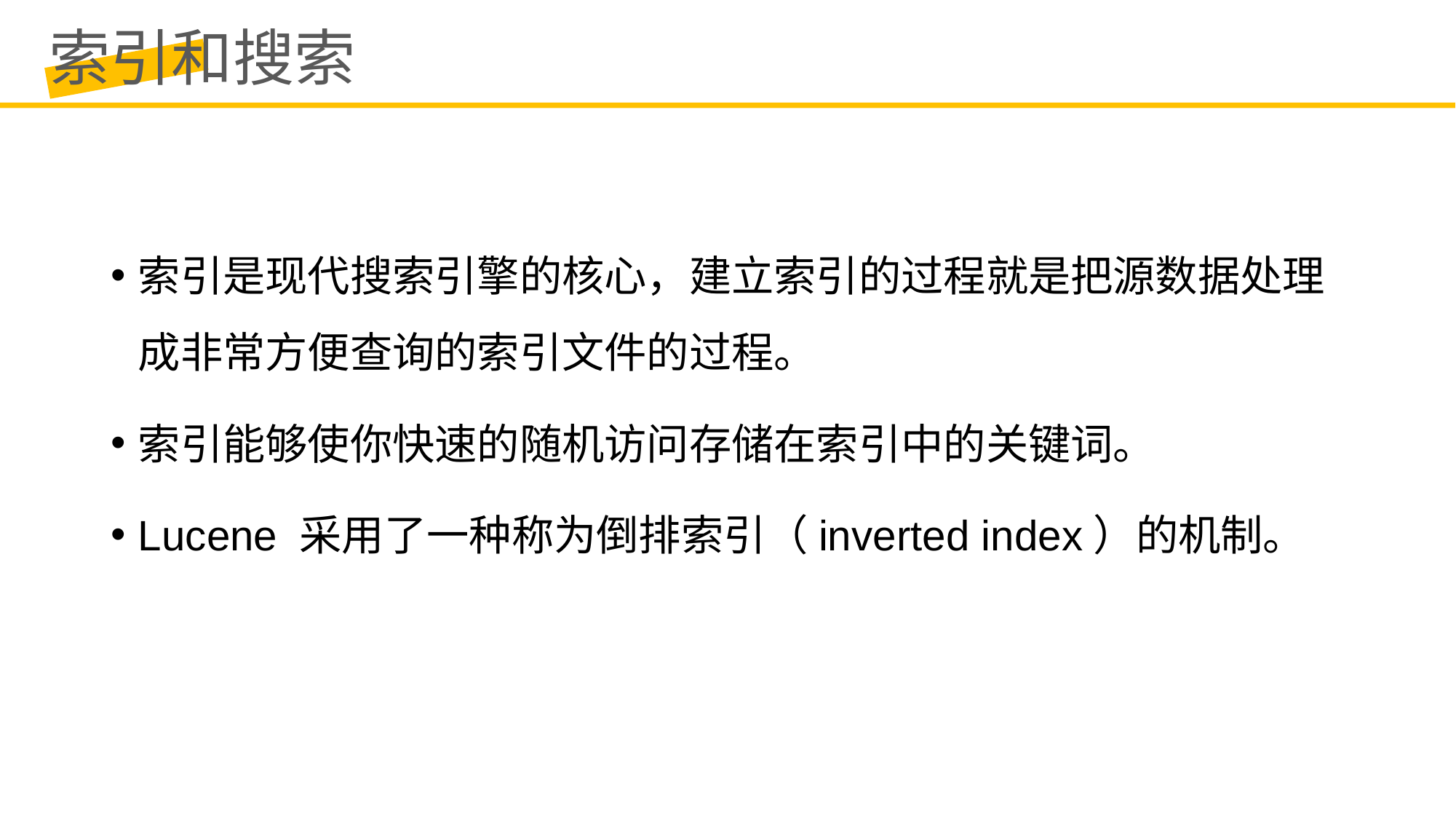

索引和搜索

索引是现代搜索引擎的核心，建立索引的过程就是把源数据处理成非常方便查询的索引文件的过程。
索引能够使你快速的随机访问存储在索引中的关键词。
Lucene 采用了一种称为倒排索引（inverted index）的机制。